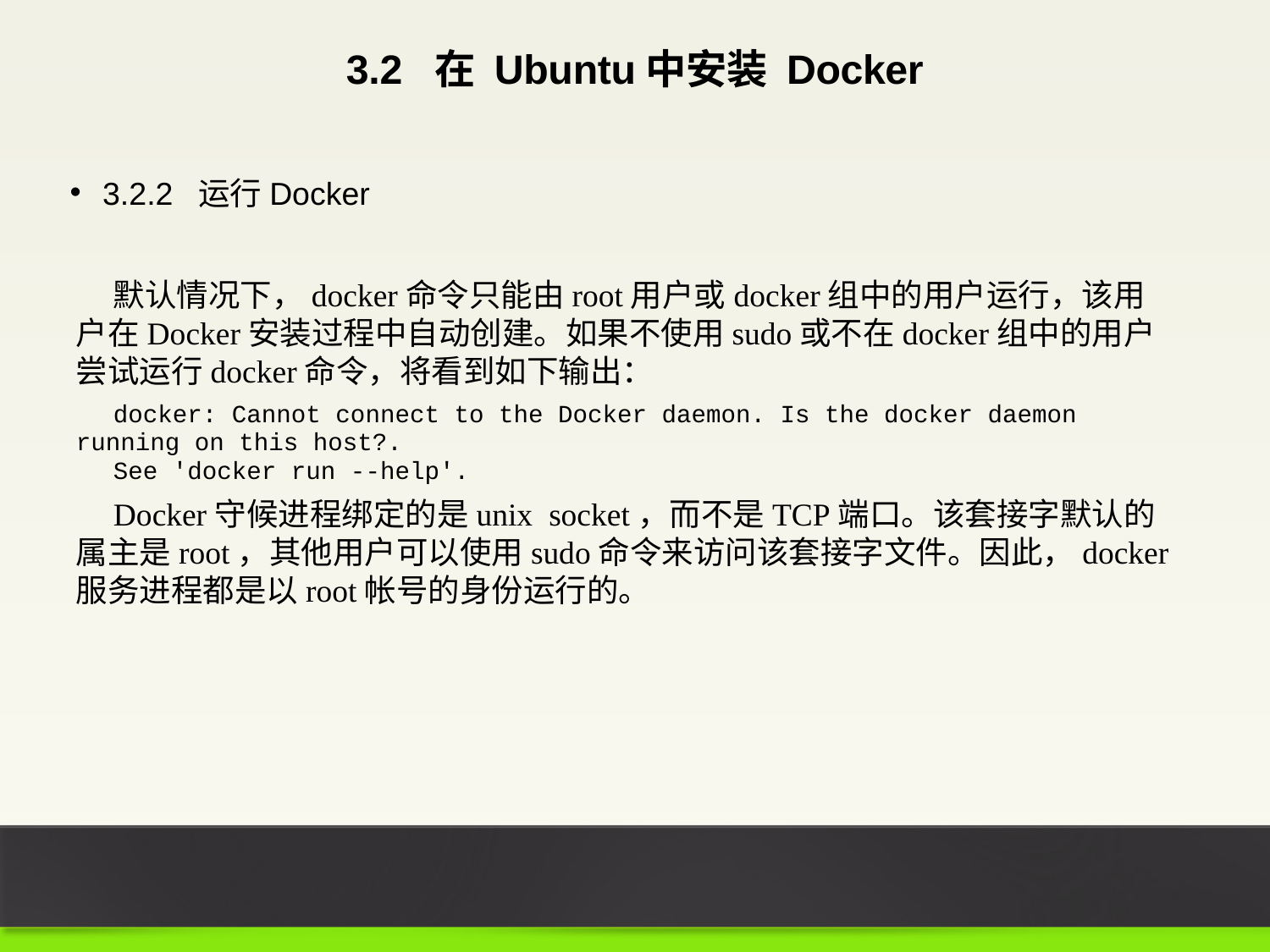

3.2  在 Ubuntu中安装 Docker
3.2.2  运行Docker
默认情况下，docker命令只能由root用户或docker组中的用户运行，该用户在Docker安装过程中自动创建。如果不使用sudo或不在docker组中的用户尝试运行docker命令，将看到如下输出：
docker: Cannot connect to the Docker daemon. Is the docker daemon running on this host?.
See 'docker run --help'.
Docker守候进程绑定的是unix  socket，而不是TCP端口。该套接字默认的属主是root，其他用户可以使用sudo命令来访问该套接字文件。因此，docker服务进程都是以root帐号的身份运行的。